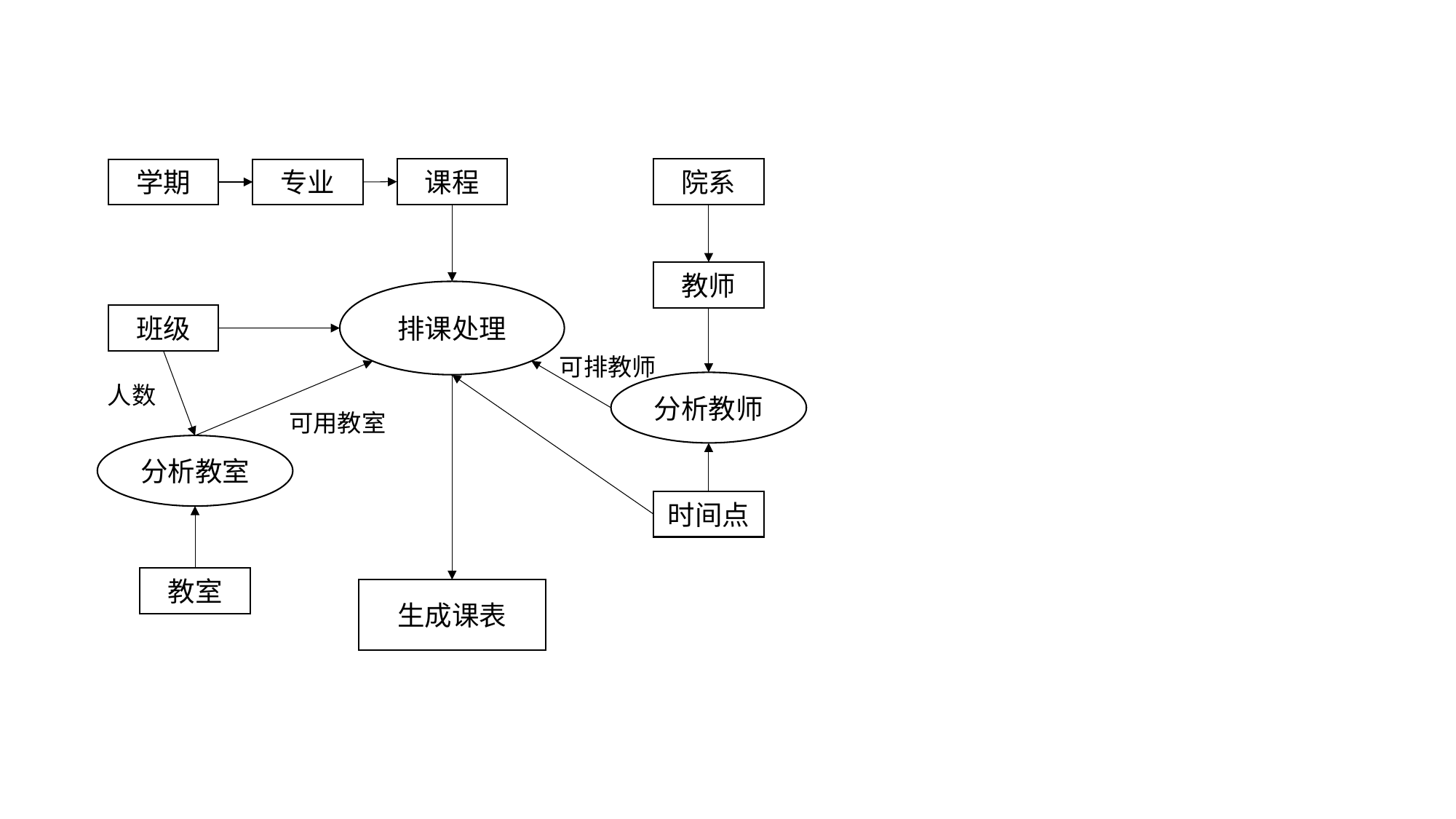

课程
院系
学期
专业
教师
排课处理
班级
可排教师
分析教师
人数
可用教室
分析教室
时间点
教室
生成课表